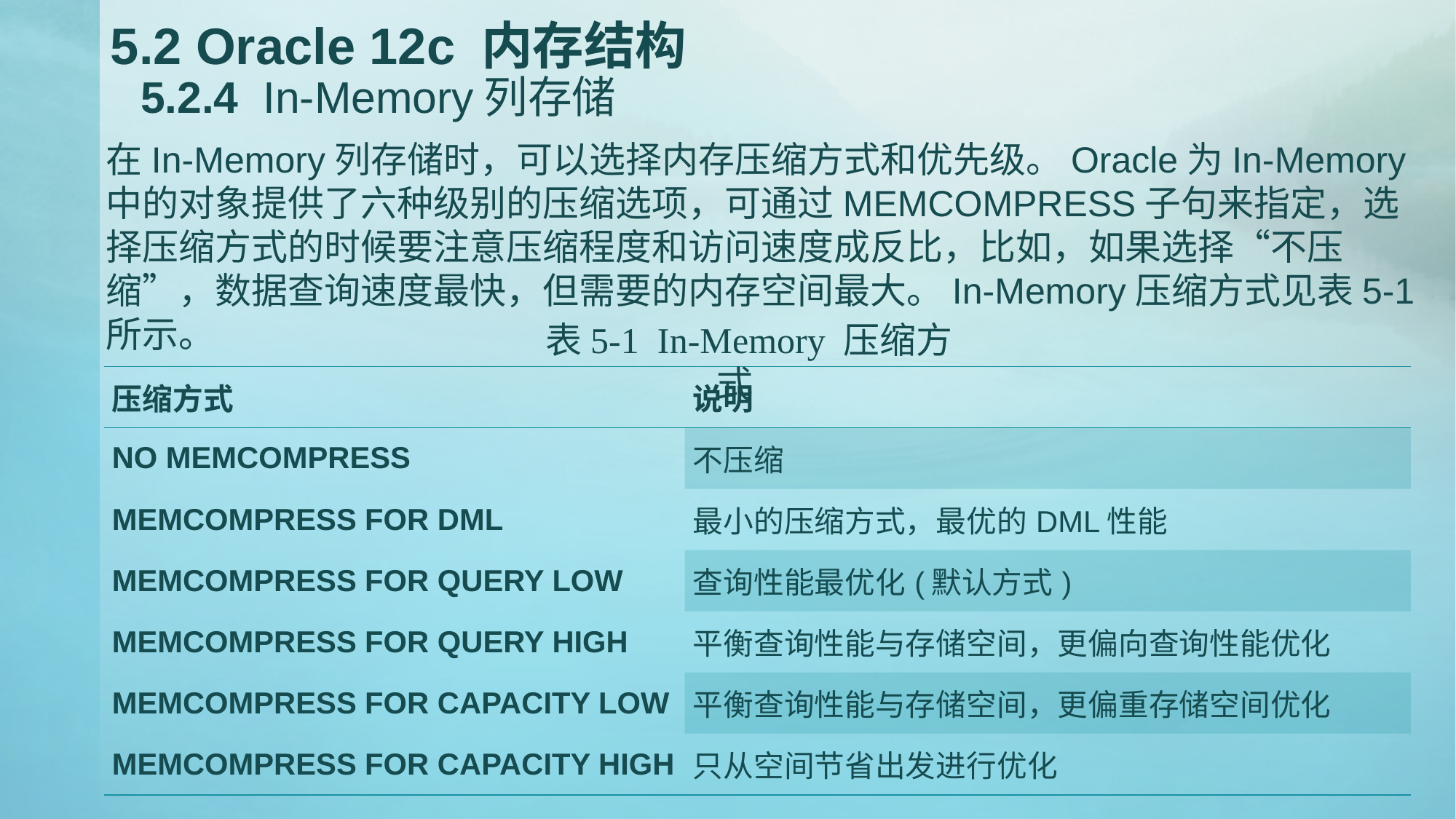

# 5.2 Oracle 12c 内存结构 5.2.4  In-Memory列存储
在In-Memory列存储时，可以选择内存压缩方式和优先级。Oracle为In-Memory中的对象提供了六种级别的压缩选项，可通过MEMCOMPRESS子句来指定，选择压缩方式的时候要注意压缩程度和访问速度成反比，比如，如果选择“不压缩”，数据查询速度最快，但需要的内存空间最大。In-Memory压缩方式见表5-1所示。
表5-1  In-Memory 压缩方式
| 压缩方式 | 说明 |
| --- | --- |
| NO MEMCOMPRESS | 不压缩 |
| MEMCOMPRESS FOR DML | 最小的压缩方式，最优的DML性能 |
| MEMCOMPRESS FOR QUERY LOW | 查询性能最优化(默认方式) |
| MEMCOMPRESS FOR QUERY HIGH | 平衡查询性能与存储空间，更偏向查询性能优化 |
| MEMCOMPRESS FOR CAPACITY LOW | 平衡查询性能与存储空间，更偏重存储空间优化 |
| MEMCOMPRESS FOR CAPACITY HIGH | 只从空间节省出发进行优化 |